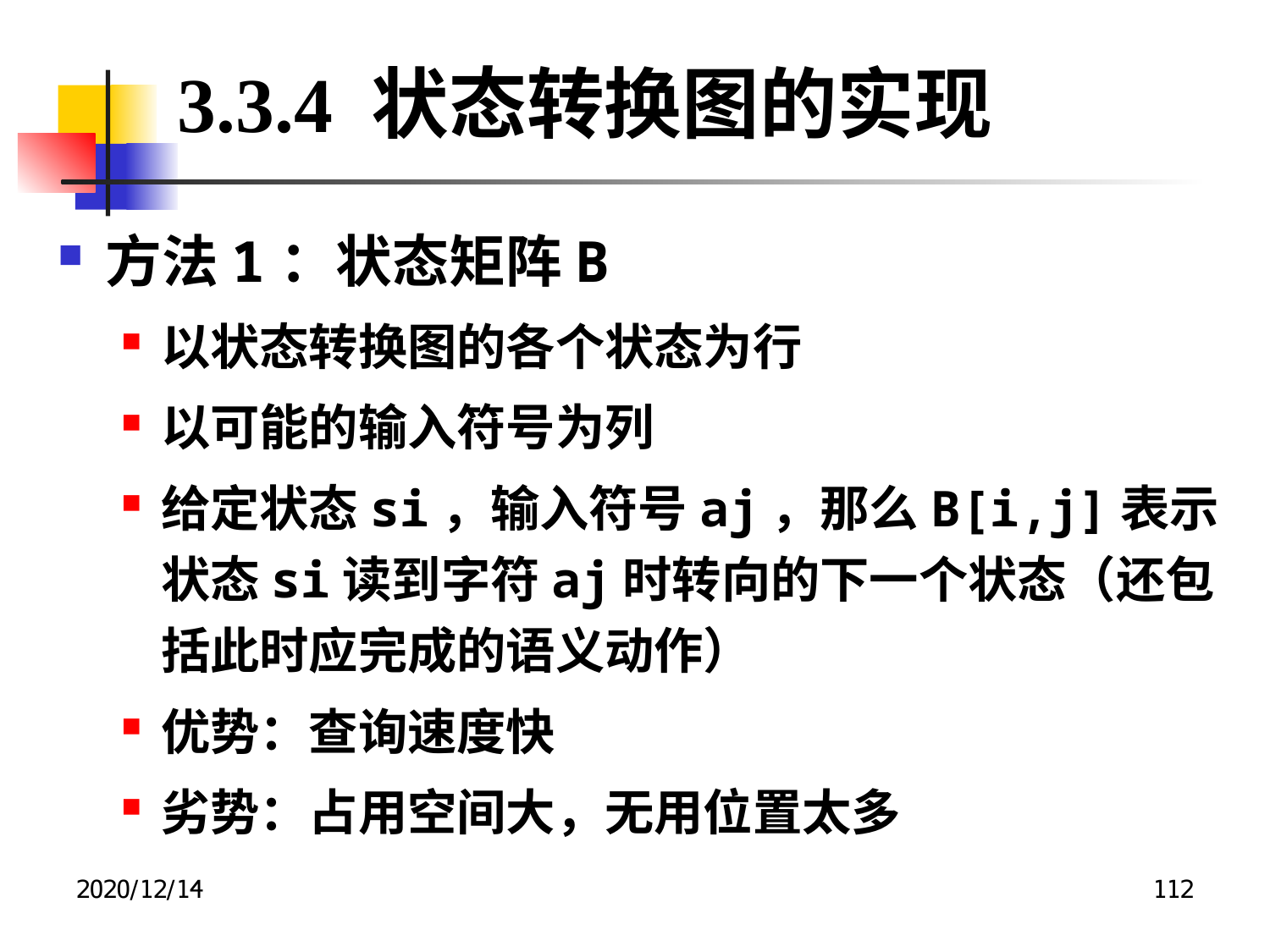

3.3.4 状态转换图的实现
方法1：状态矩阵B
以状态转换图的各个状态为行
以可能的输入符号为列
给定状态si，输入符号aj，那么B[i,j]表示状态si读到字符aj时转向的下一个状态（还包括此时应完成的语义动作）
优势：查询速度快
劣势：占用空间大，无用位置太多
2020/12/14
112